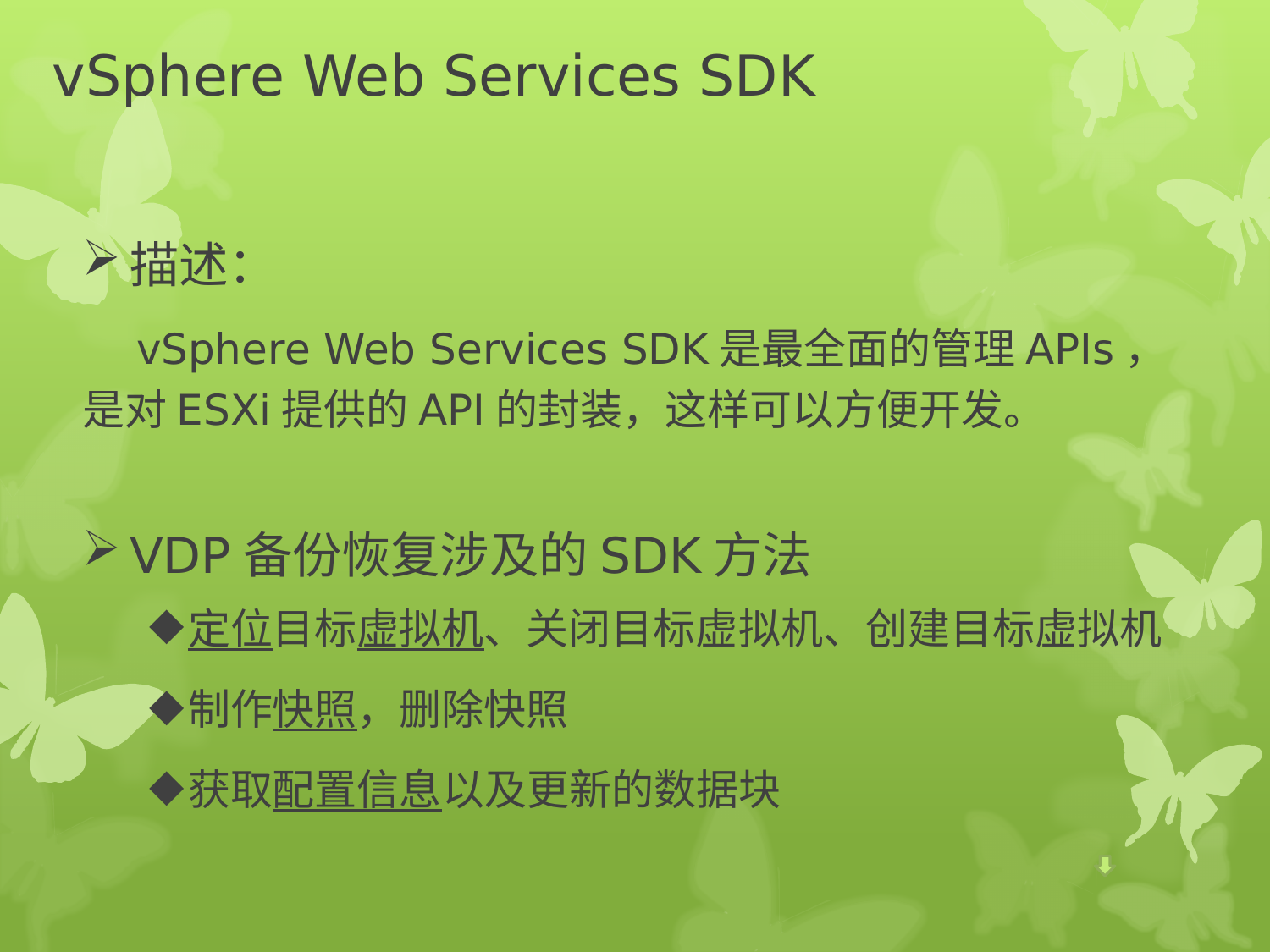

# vSphere Web Services SDK
描述：
    vSphere Web Services SDK是最全面的管理APIs，是对ESXi提供的API的封装，这样可以方便开发。

VDP备份恢复涉及的SDK方法
定位目标虚拟机、关闭目标虚拟机、创建目标虚拟机
制作快照，删除快照
获取配置信息以及更新的数据块